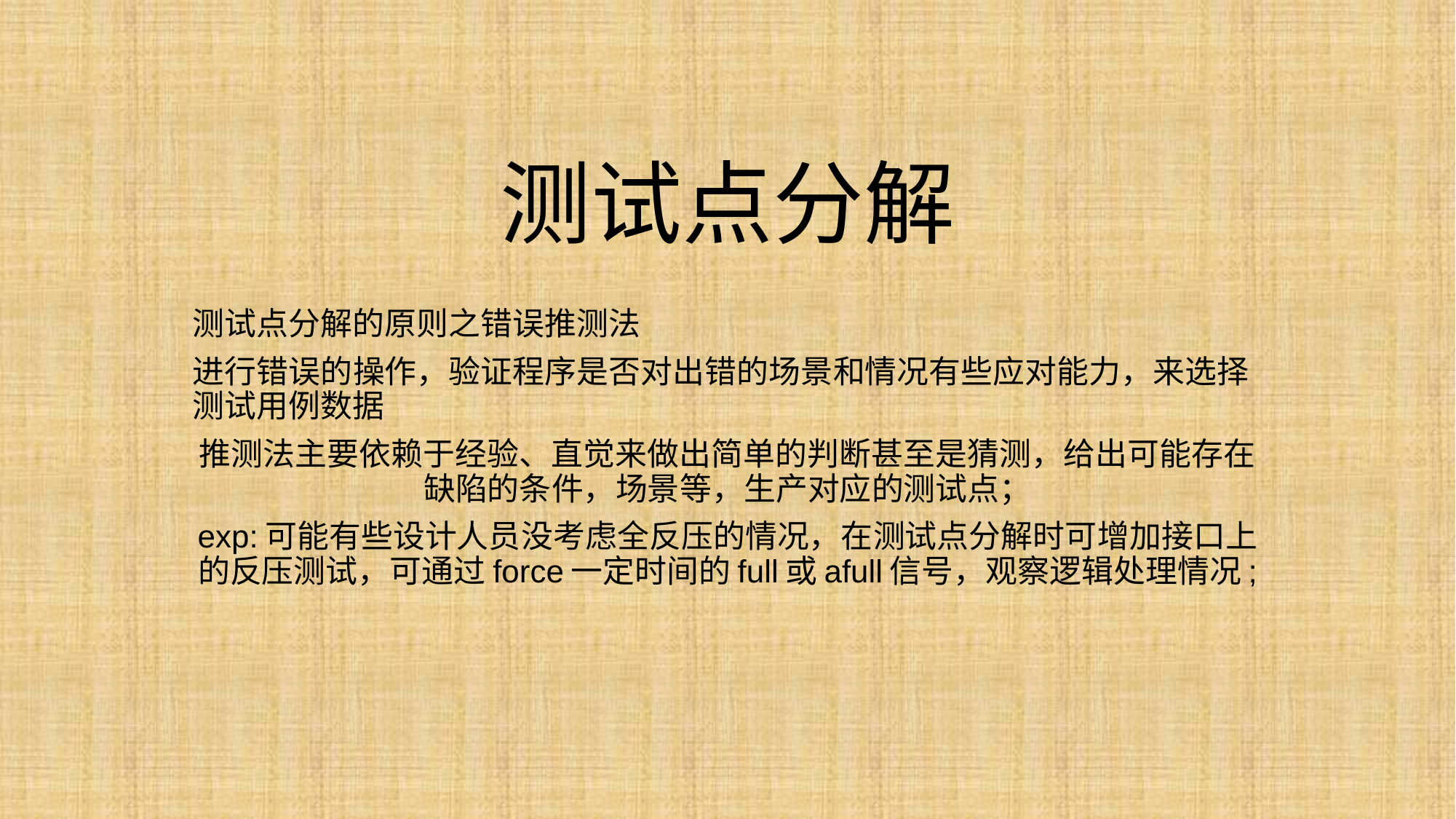

# 测试点分解
测试点分解的原则之错误推测法
进行错误的操作，验证程序是否对出错的场景和情况有些应对能力，来选择测试用例数据
推测法主要依赖于经验、直觉来做出简单的判断甚至是猜测，给出可能存在缺陷的条件，场景等，生产对应的测试点；
exp:可能有些设计人员没考虑全反压的情况，在测试点分解时可增加接口上的反压测试，可通过force一定时间的full或afull信号，观察逻辑处理情况;